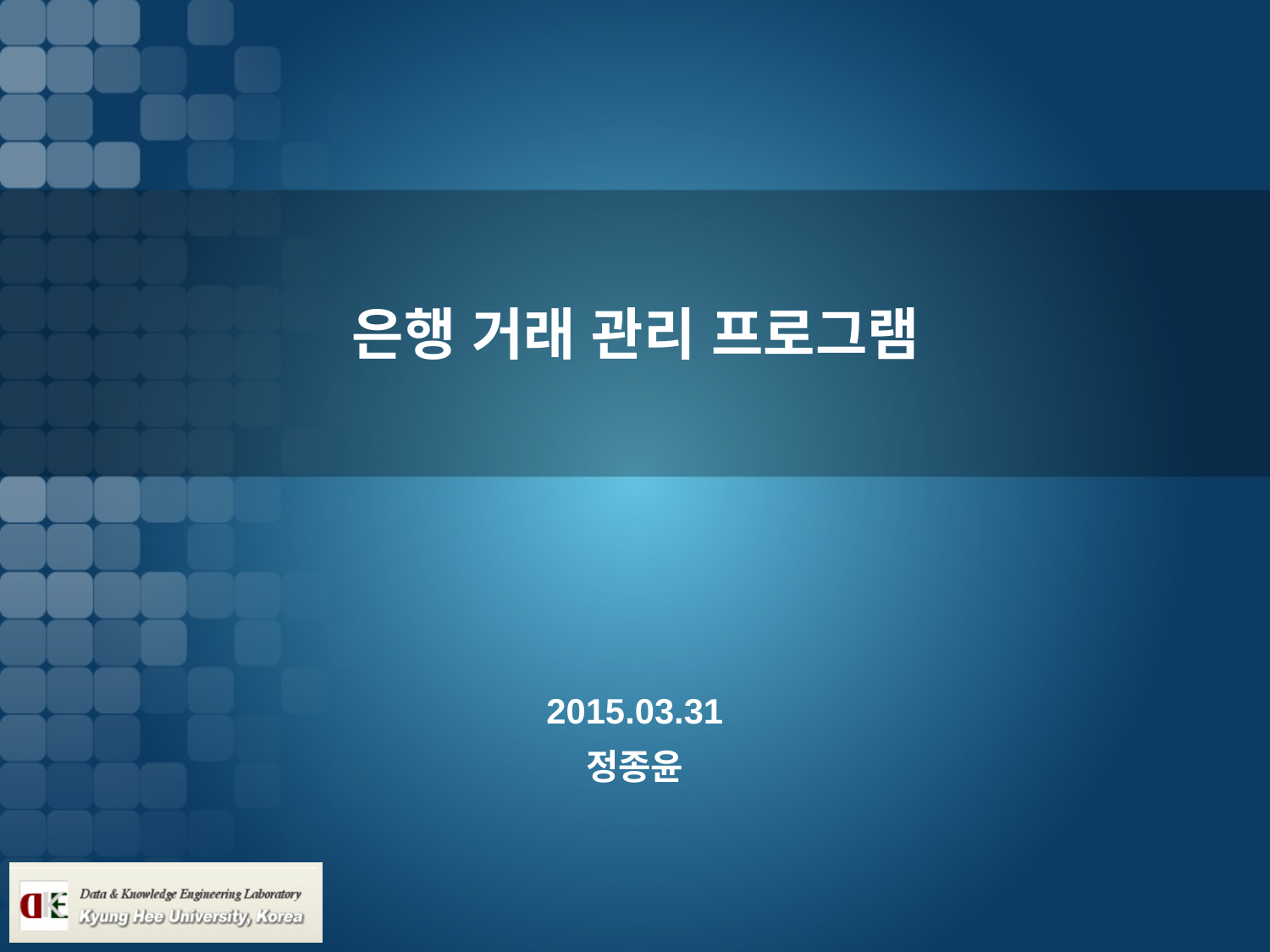

# 은행 거래 관리 프로그램
2015.03.31
정종윤